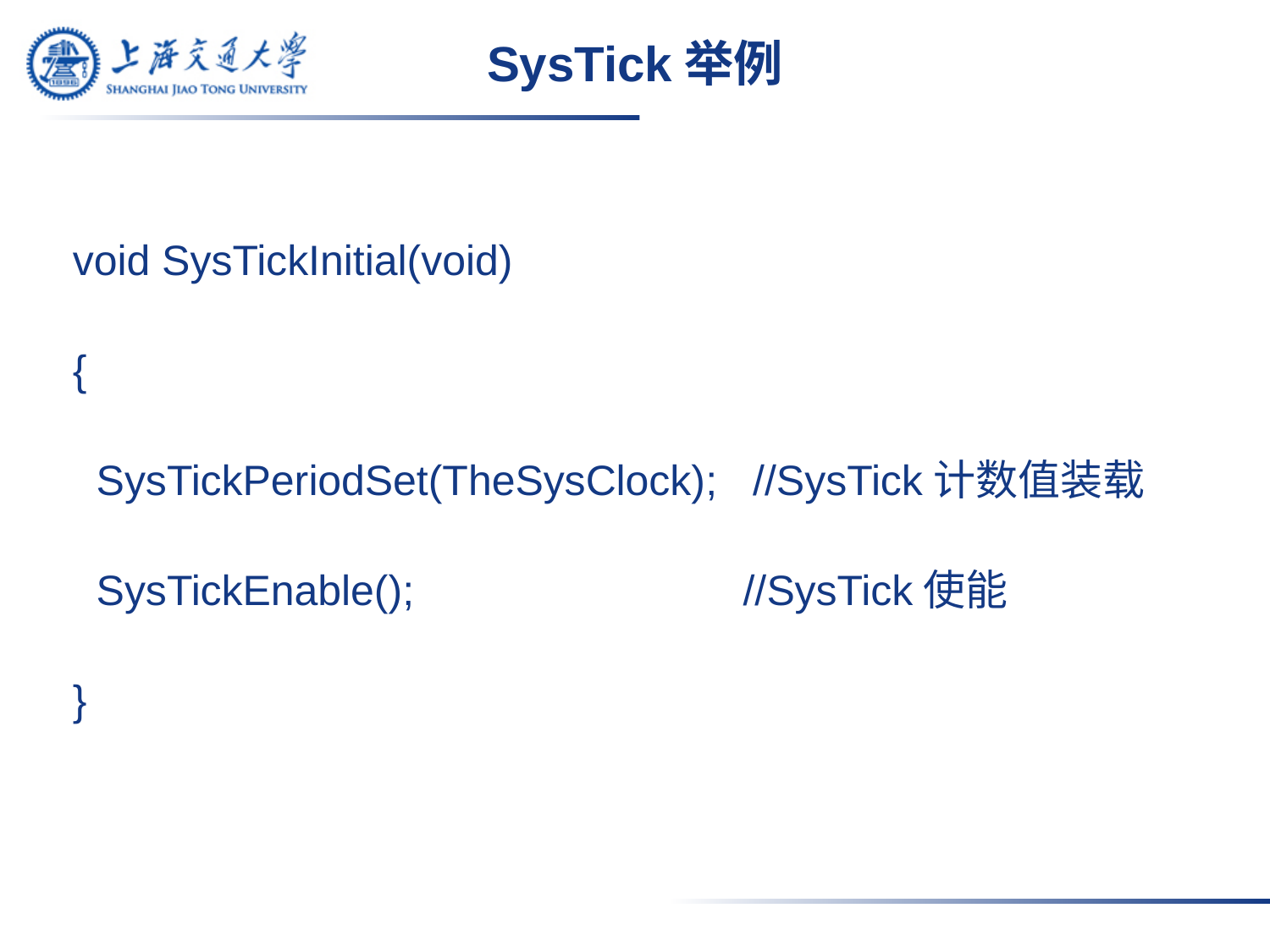

# SysTick举例
void SysTickInitial(void)
{
  SysTickPeriodSet(TheSysClock);   //SysTick计数值装载
  SysTickEnable(); 			   //SysTick使能
}